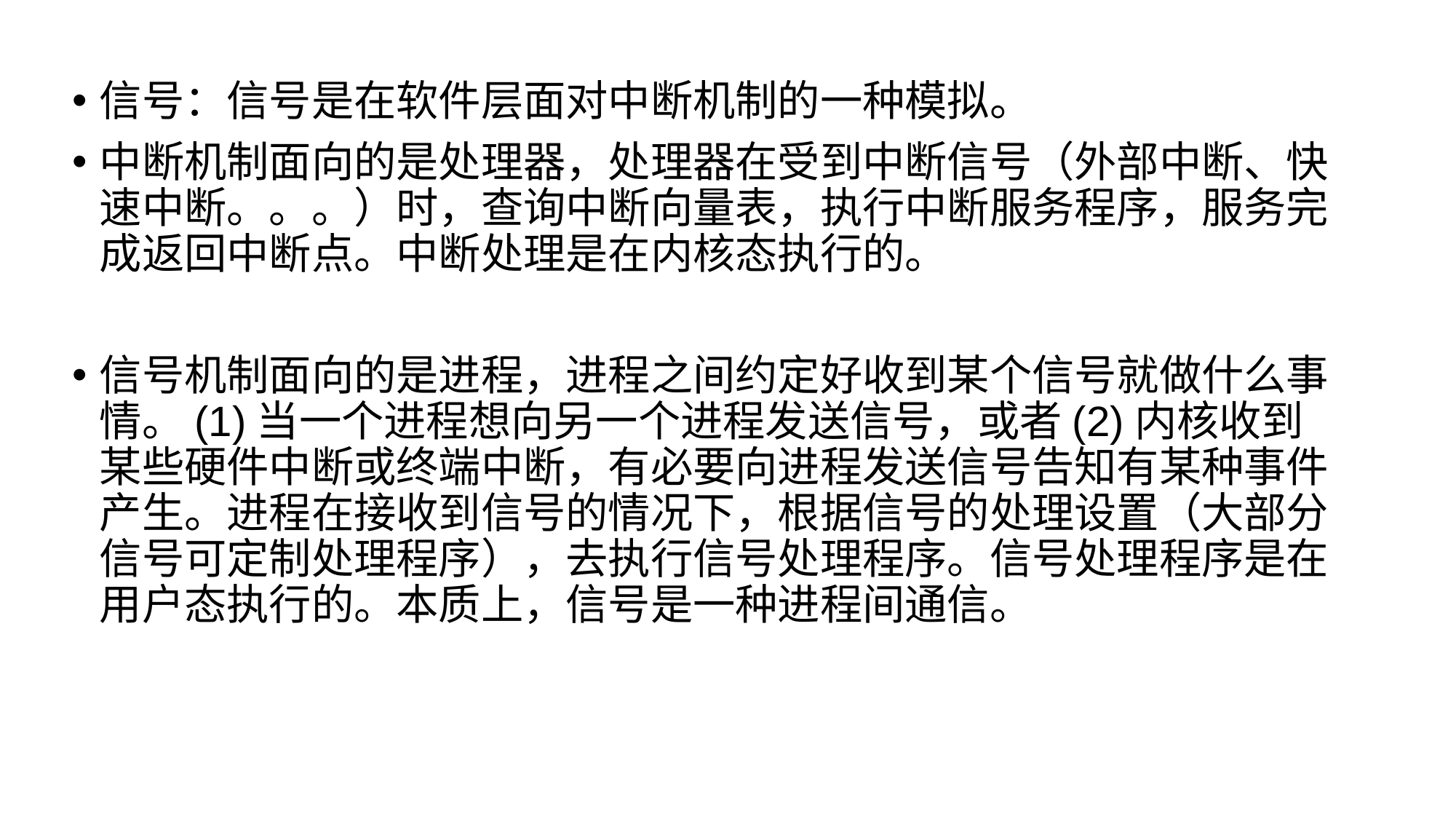

信号：信号是在软件层面对中断机制的一种模拟。
中断机制面向的是处理器，处理器在受到中断信号（外部中断、快速中断。。。）时，查询中断向量表，执行中断服务程序，服务完成返回中断点。中断处理是在内核态执行的。

信号机制面向的是进程，进程之间约定好收到某个信号就做什么事情。(1)当一个进程想向另一个进程发送信号，或者(2)内核收到某些硬件中断或终端中断，有必要向进程发送信号告知有某种事件产生。进程在接收到信号的情况下，根据信号的处理设置（大部分信号可定制处理程序），去执行信号处理程序。信号处理程序是在用户态执行的。本质上，信号是一种进程间通信。